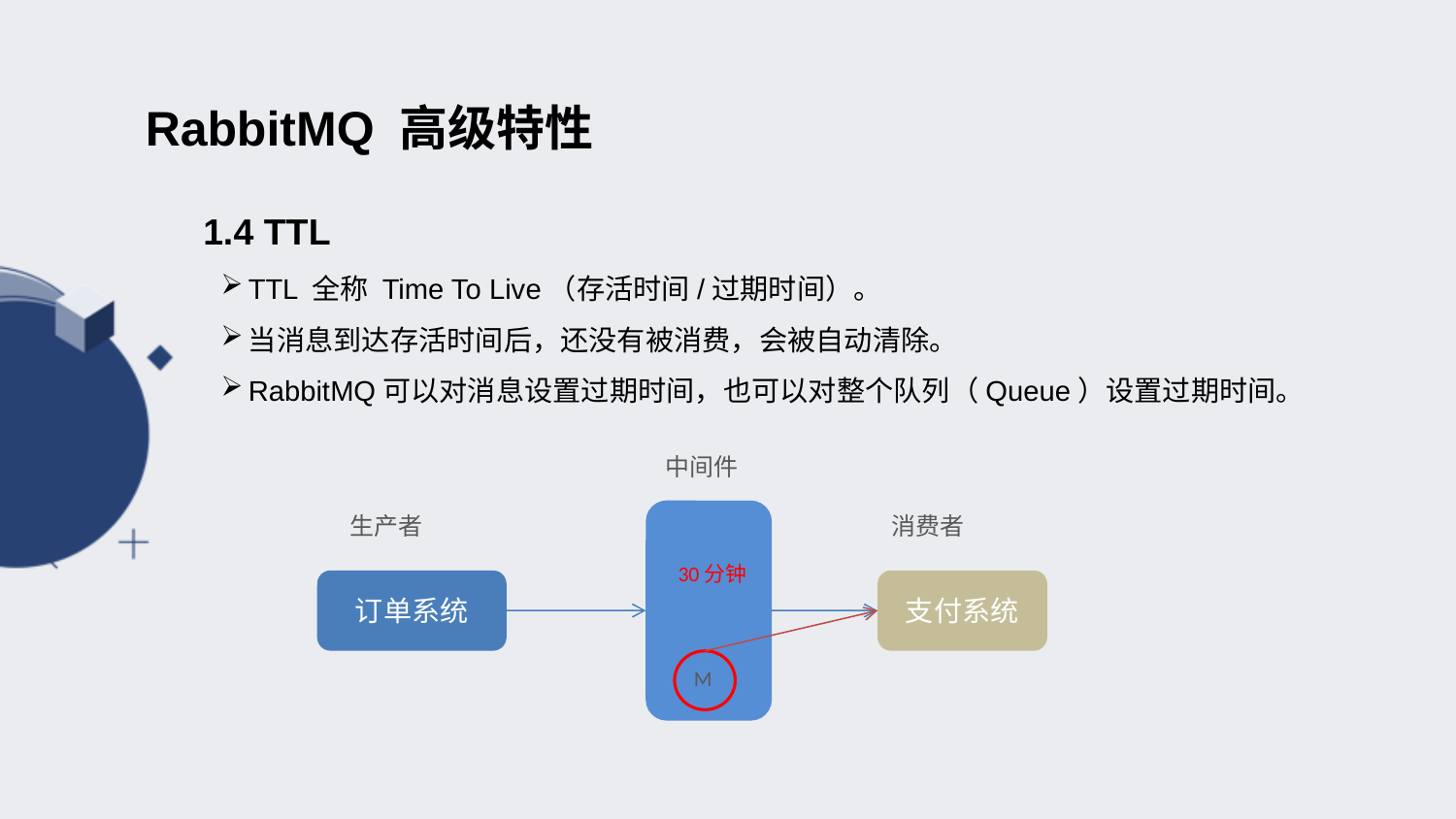

RabbitMQ 高级特性
1.4 TTL

TTL 全称 Time To Live（存活时间/过期时间）。
当消息到达存活时间后，还没有被消费，会被自动清除。
RabbitMQ可以对消息设置过期时间，也可以对整个队列（Queue）设置过期时间。
中间件

生产者
消费者
30分钟
订单系统
支付系统

M